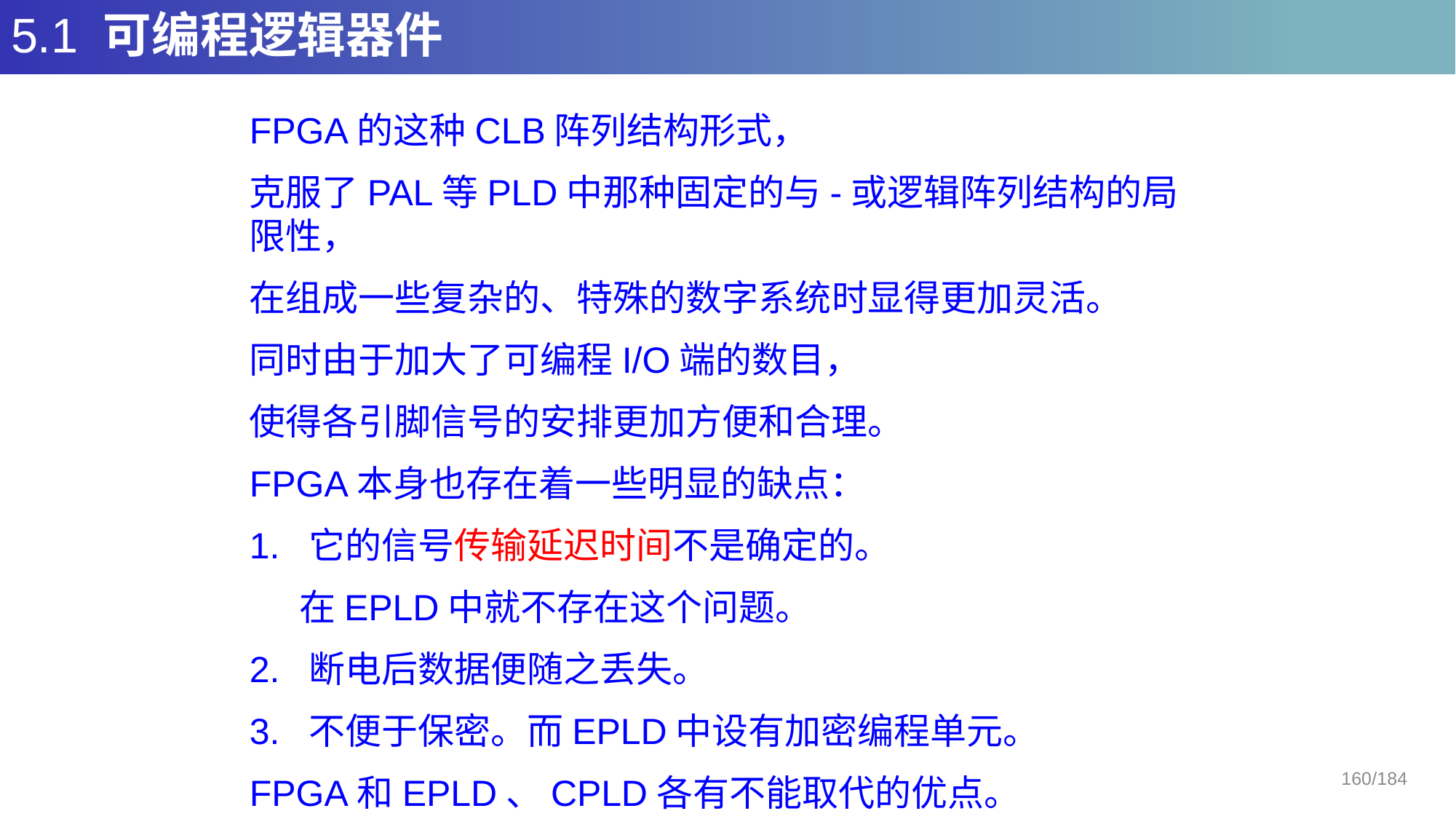

# 5.1 可编程逻辑器件
FPGA的这种CLB阵列结构形式，
克服了PAL等PLD中那种固定的与-或逻辑阵列结构的局限性，
在组成一些复杂的、特殊的数字系统时显得更加灵活。
同时由于加大了可编程I/O端的数目，
使得各引脚信号的安排更加方便和合理。
FPGA本身也存在着一些明显的缺点：
1.  它的信号传输延迟时间不是确定的。
     在EPLD中就不存在这个问题。
2.  断电后数据便随之丢失。
3.  不便于保密。而EPLD中设有加密编程单元。
FPGA和EPLD、CPLD各有不能取代的优点。
160/184